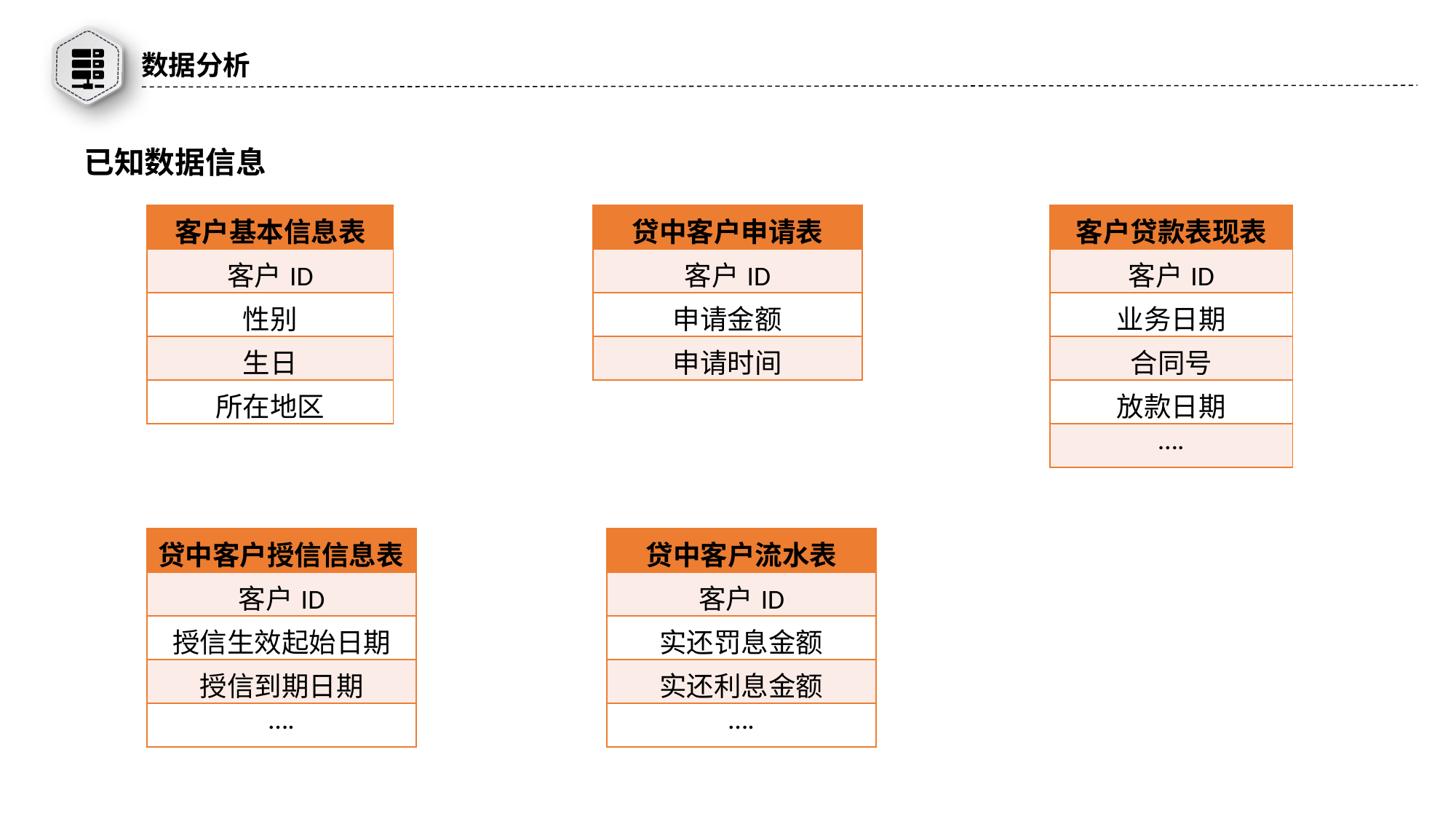

数据分析

已知数据信息
| 客户基本信息表 |
| --- |
| 客户ID |
| 性别 |
| 生日 |
| 所在地区 |
| 贷中客户申请表 |
| --- |
| 客户ID |
| 申请金额 |
| 申请时间 |
| 客户贷款表现表 |
| --- |
| 客户ID |
| 业务日期 |
| 合同号 |
| 放款日期 |
| …. |
| 贷中客户授信信息表 |
| --- |
| 客户ID |
| 授信生效起始日期 |
| 授信到期日期 |
| …. |
| 贷中客户流水表 |
| --- |
| 客户ID |
| 实还罚息金额 |
| 实还利息金额 |
| …. |